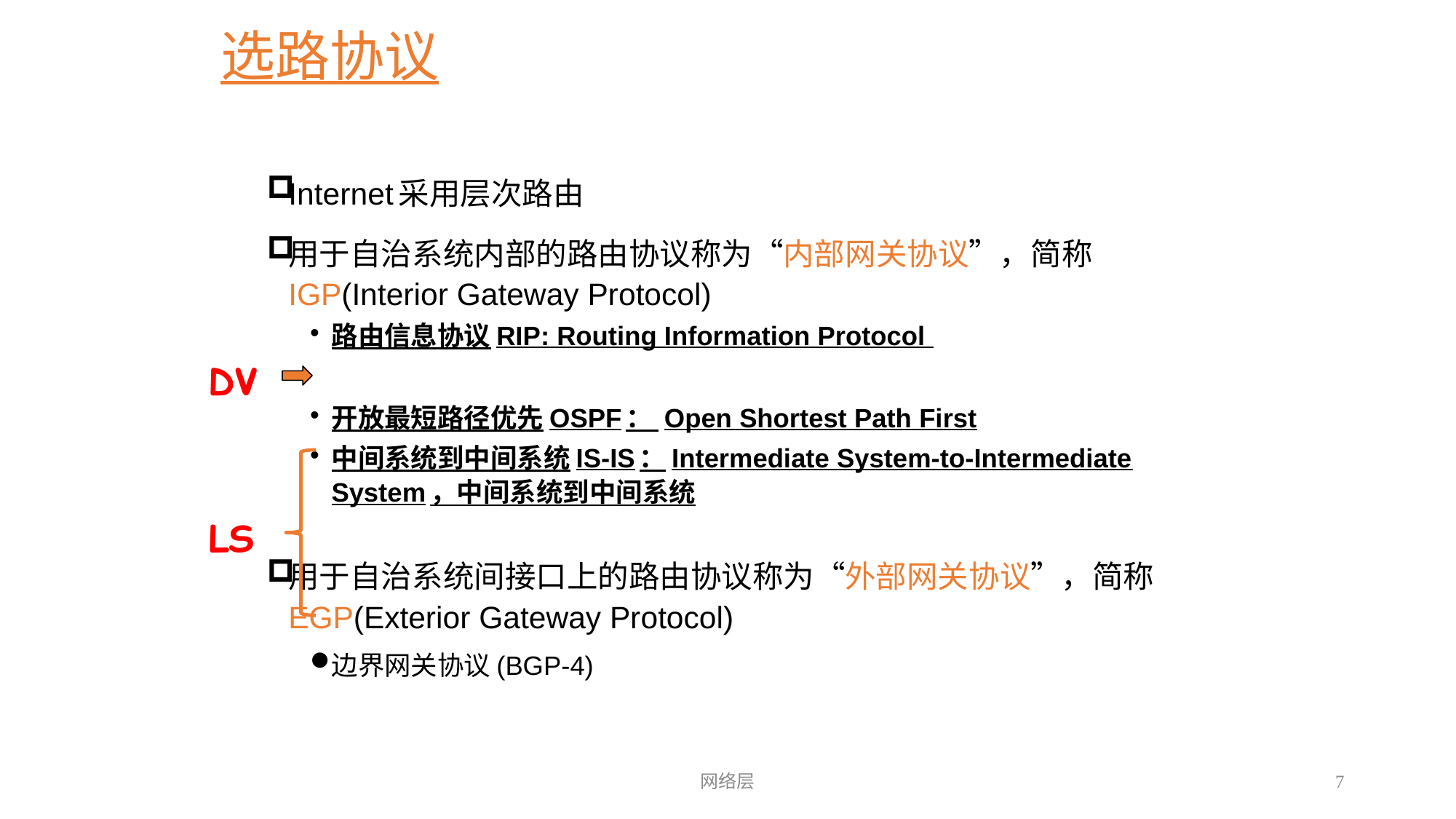

选路协议
Internet采用层次路由
用于自治系统内部的路由协议称为“内部网关协议”，简称 IGP(Interior Gateway Protocol)
路由信息协议RIP: Routing Information Protocol

开放最短路径优先OSPF： Open Shortest Path First
中间系统到中间系统IS-IS：Intermediate System-to-Intermediate System，中间系统到中间系统

用于自治系统间接口上的路由协议称为“外部网关协议”，简称EGP(Exterior Gateway Protocol)
边界网关协议(BGP-4)
DV

LS
网络层
7